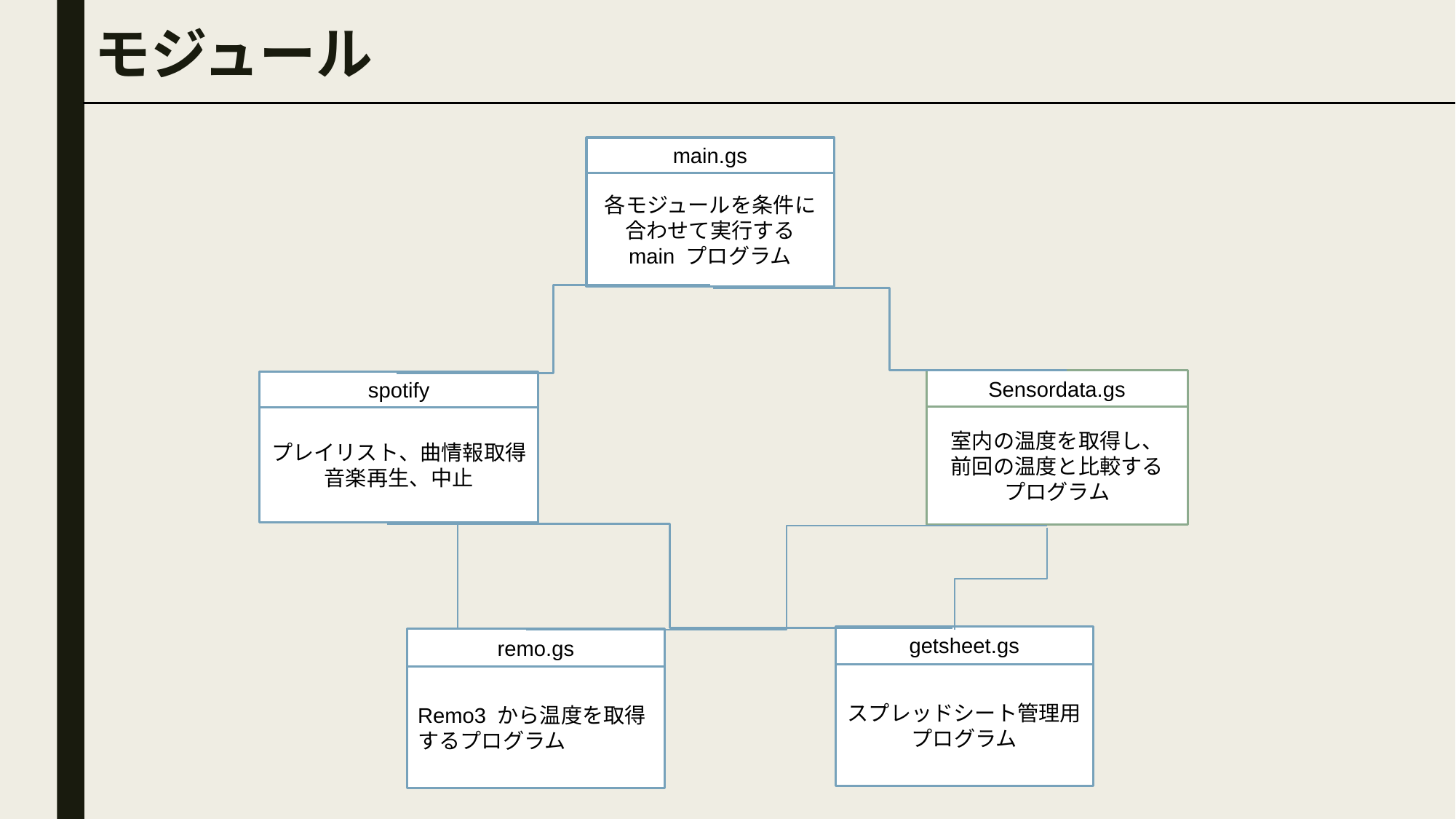

# モジュール
main.gs
各モジュールを条件に合わせて実行する main プログラム
Sensordata.gs
室内の温度を取得し、
前回の温度と比較する
プログラム
spotify
プレイリスト、曲情報取得
音楽再生、中止
getsheet.gs
スプレッドシート管理用プログラム
remo.gs
Remo3 から温度を取得するプログラム